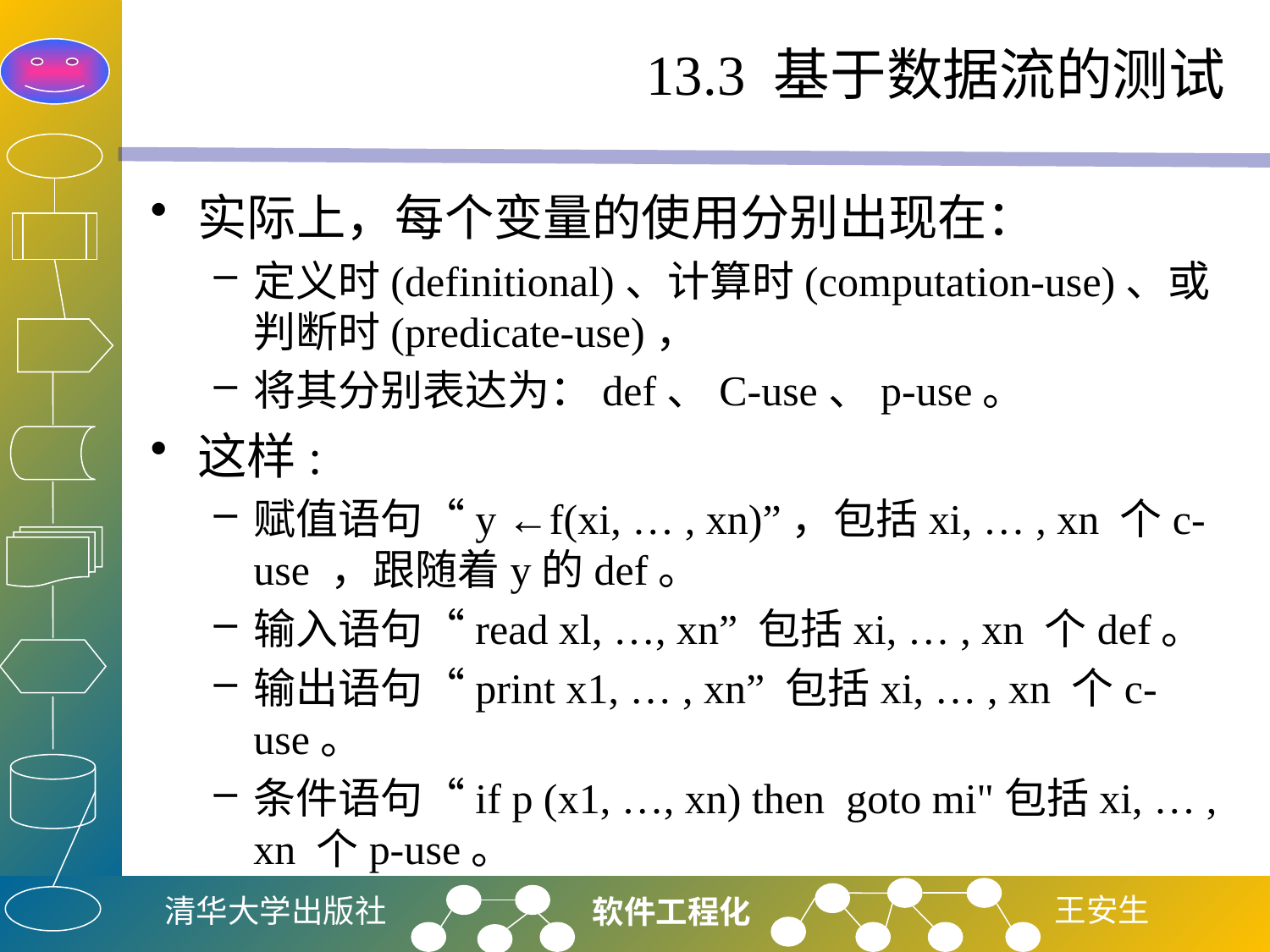

# 13.3 基于数据流的测试
实际上，每个变量的使用分别出现在：
定义时(definitional)、计算时(computation-use)、或判断时(predicate-use)，
将其分别表达为：def、C-use、p-use。
这样:
赋值语句“y ←f(xi, … , xn)”，包括xi, … , xn 个c-use ，跟随着y的def。
输入语句“read xl, …, xn” 包括xi, … , xn 个def。
输出语句“print x1, … , xn” 包括xi, … , xn 个c-use。
条件语句“if p (x1, …, xn) then  goto mi"包括xi, … , xn 个p-use。